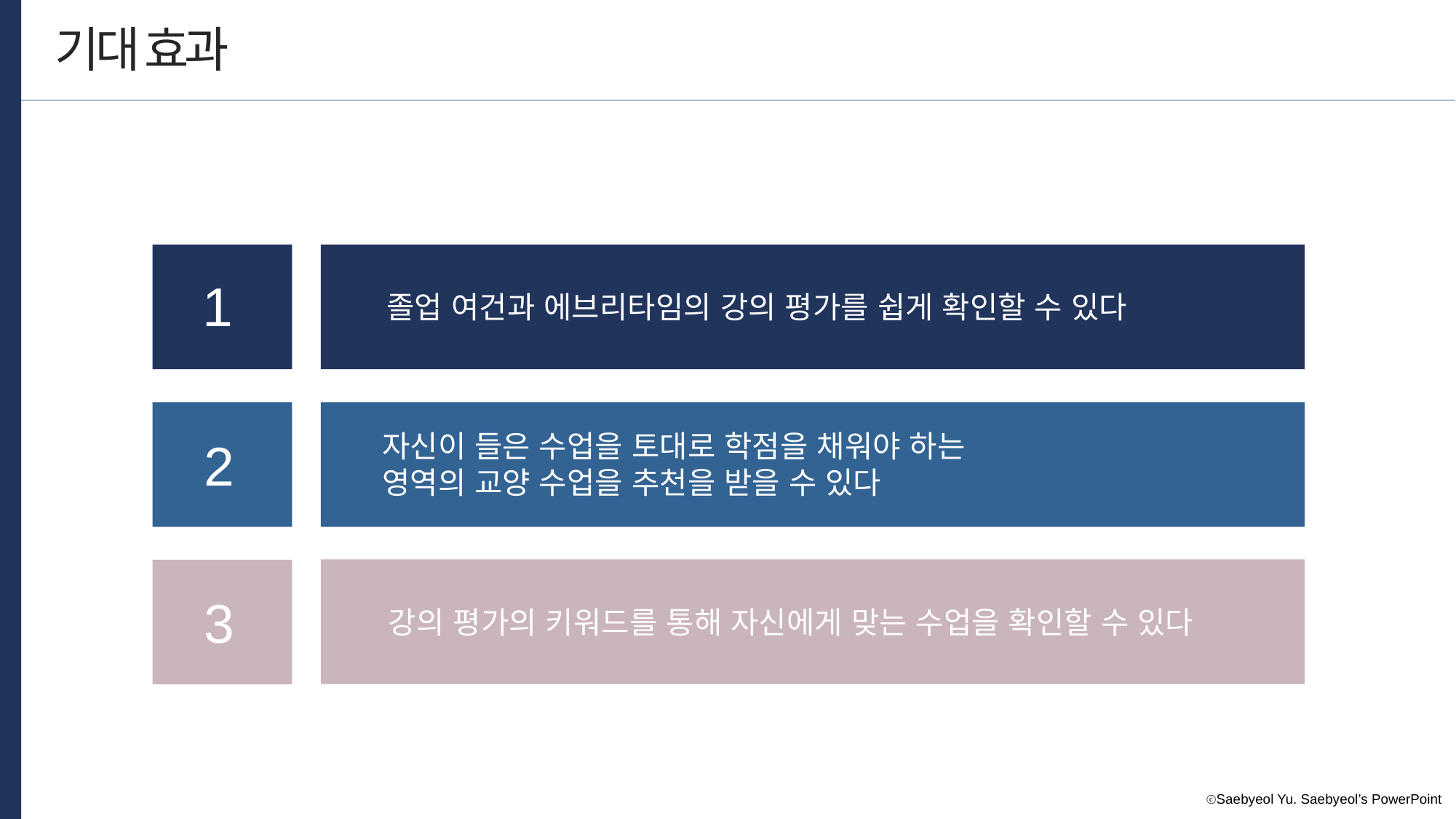

기대 효과

1
졸업 여건과 에브리타임의 강의 평가를 쉽게 확인할 수 있다

자신이 들은 수업을 토대로 학점을 채워야 하는
영역의 교양 수업을 추천을 받을 수 있다
2

3
강의 평가의 키워드를 통해 자신에게 맞는 수업을 확인할 수 있다